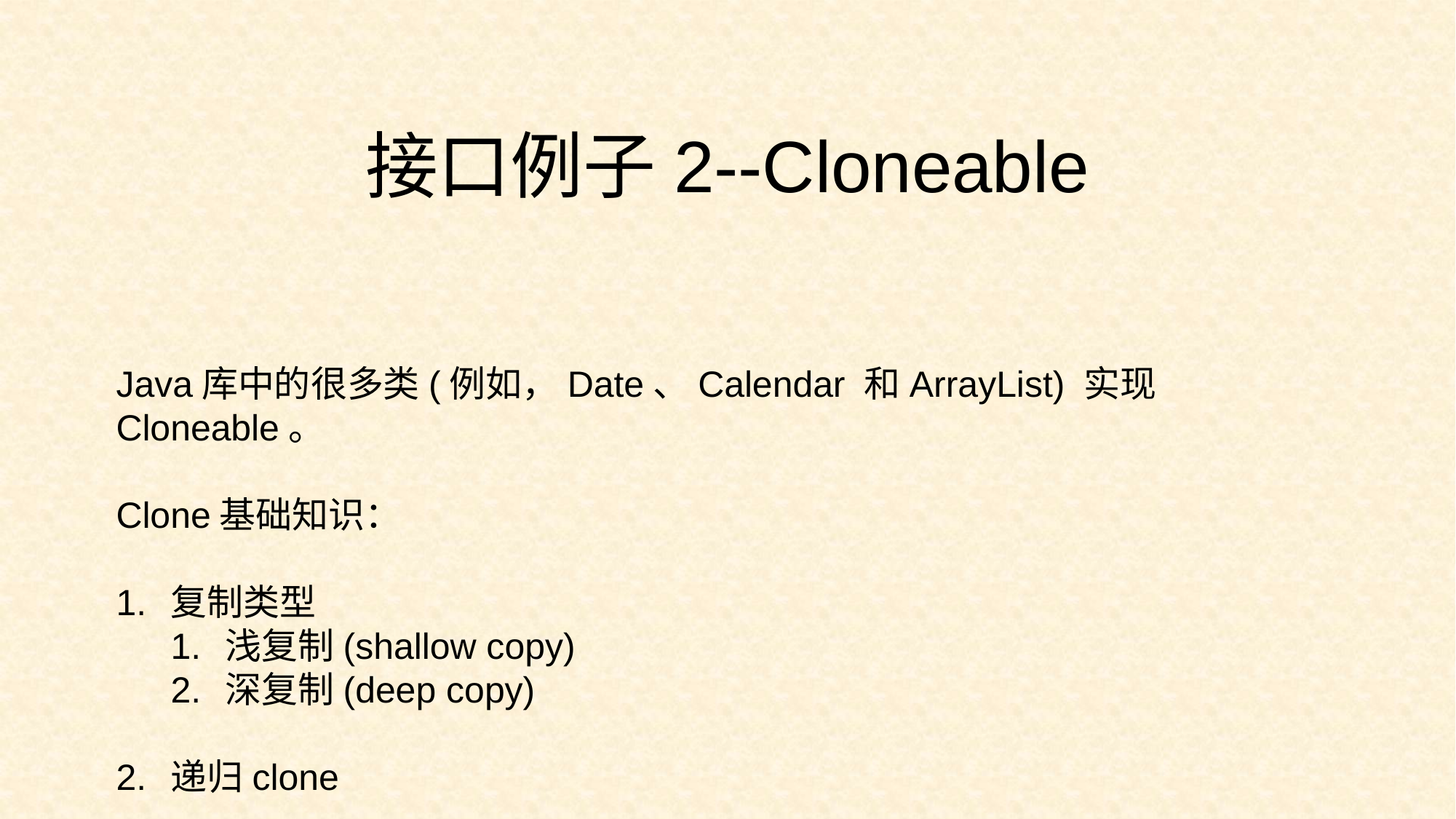

接口例子2--Cloneable
Java库中的很多类(例如，Date、Calendar 和ArrayList) 实现Cloneable。

Clone基础知识：

复制类型
浅复制(shallow copy)
深复制(deep copy)

递归clone